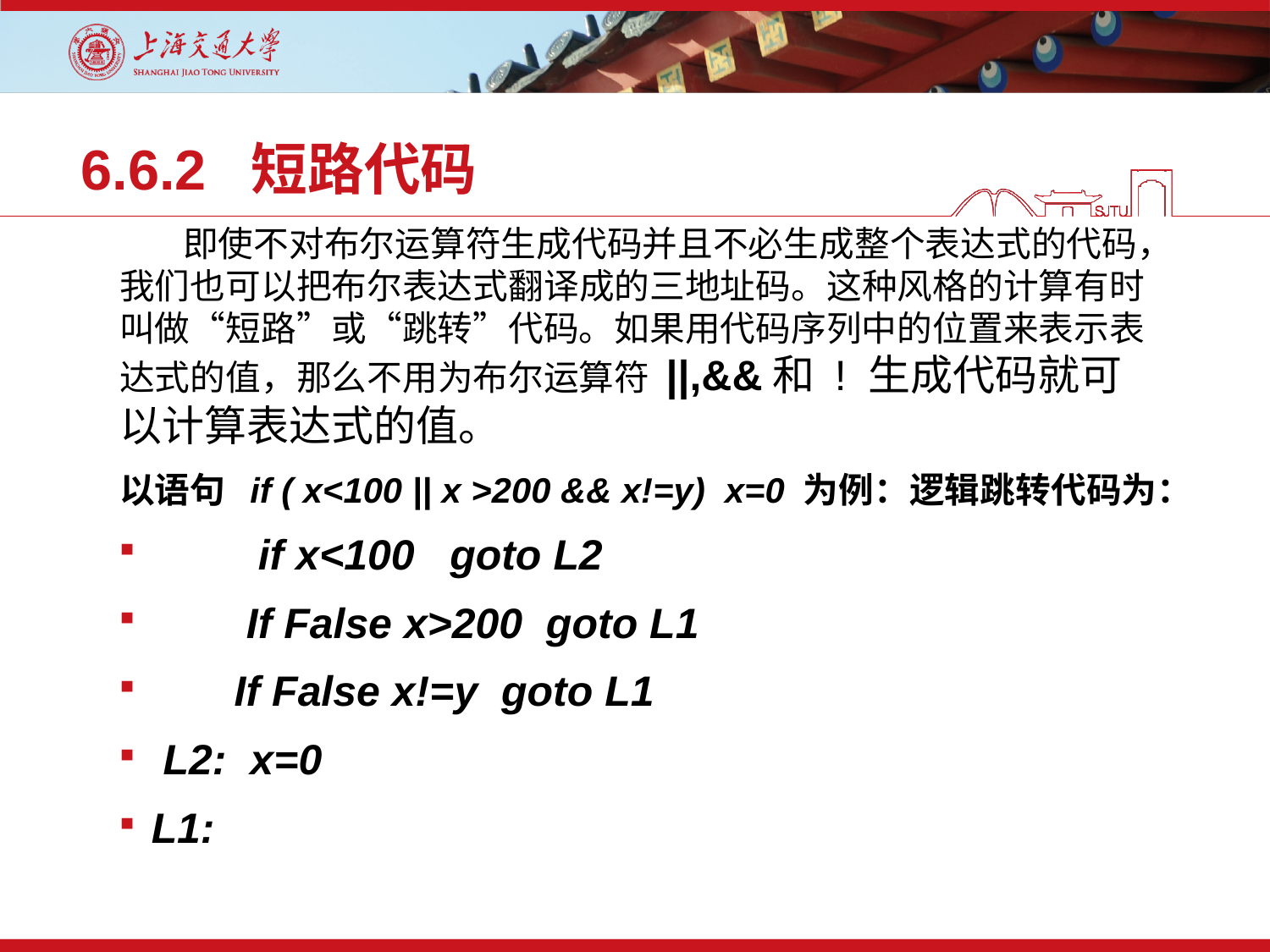

# 6.6.2  短路代码
       即使不对布尔运算符生成代码并且不必生成整个表达式的代码，我们也可以把布尔表达式翻译成的三地址码。这种风格的计算有时叫做“短路”或“跳转”代码。如果用代码序列中的位置来表示表达式的值，那么不用为布尔运算符 ||,&&和 ! 生成代码就可以计算表达式的值。
以语句  if ( x<100 || x >200 && x!=y)  x=0 为例：逻辑跳转代码为：
         if x<100   goto L2
        If False x>200  goto L1
       If False x!=y  goto L1
 L2:  x=0
L1: